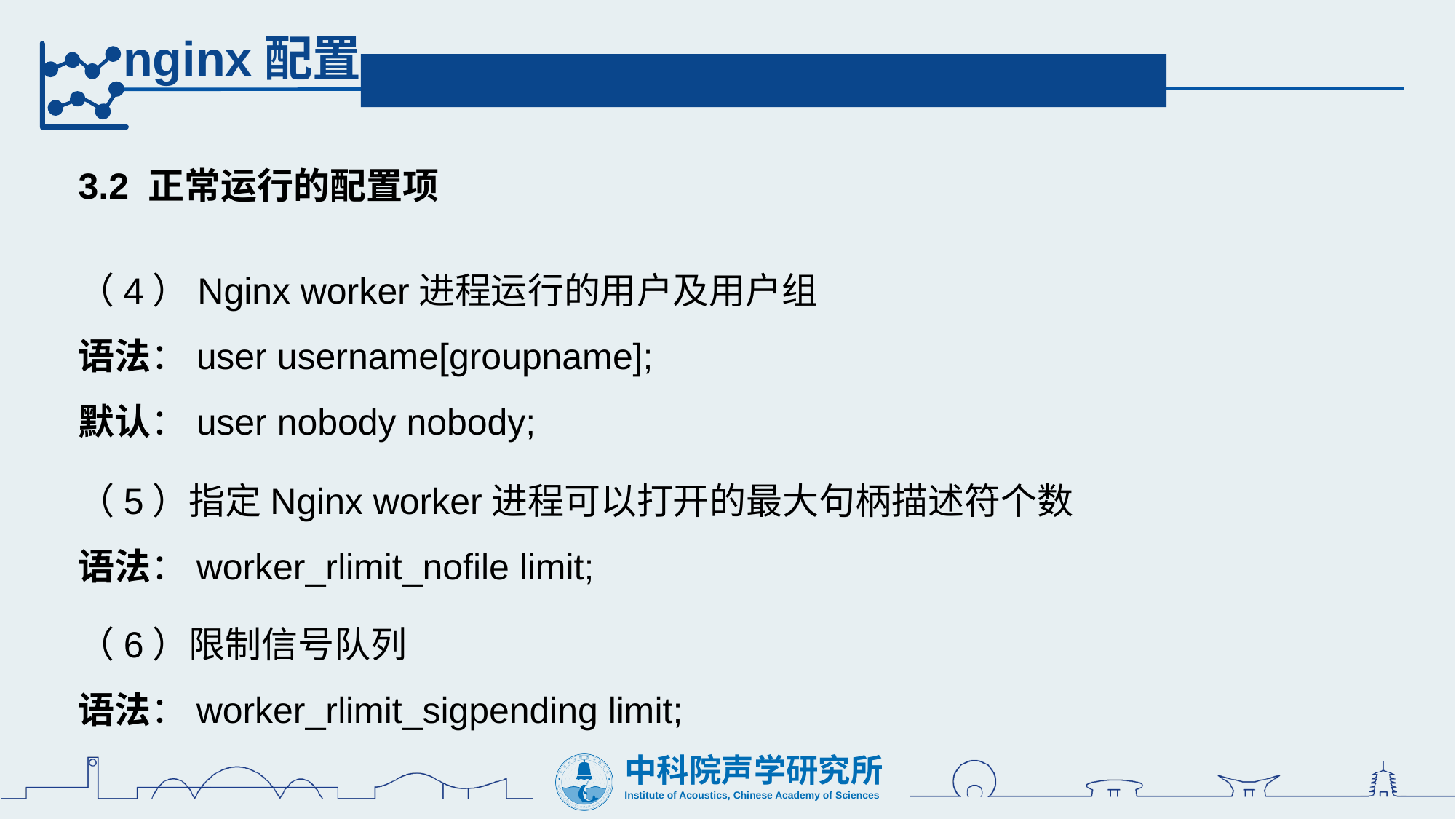

nginx配置

3.2 正常运行的配置项
（4）Nginx worker进程运行的用户及用户组
语法：user username[groupname];
默认：user nobody nobody;
（5）指定Nginx worker进程可以打开的最大句柄描述符个数
语法：worker_rlimit_nofile limit;
（6）限制信号队列
语法：worker_rlimit_sigpending limit;